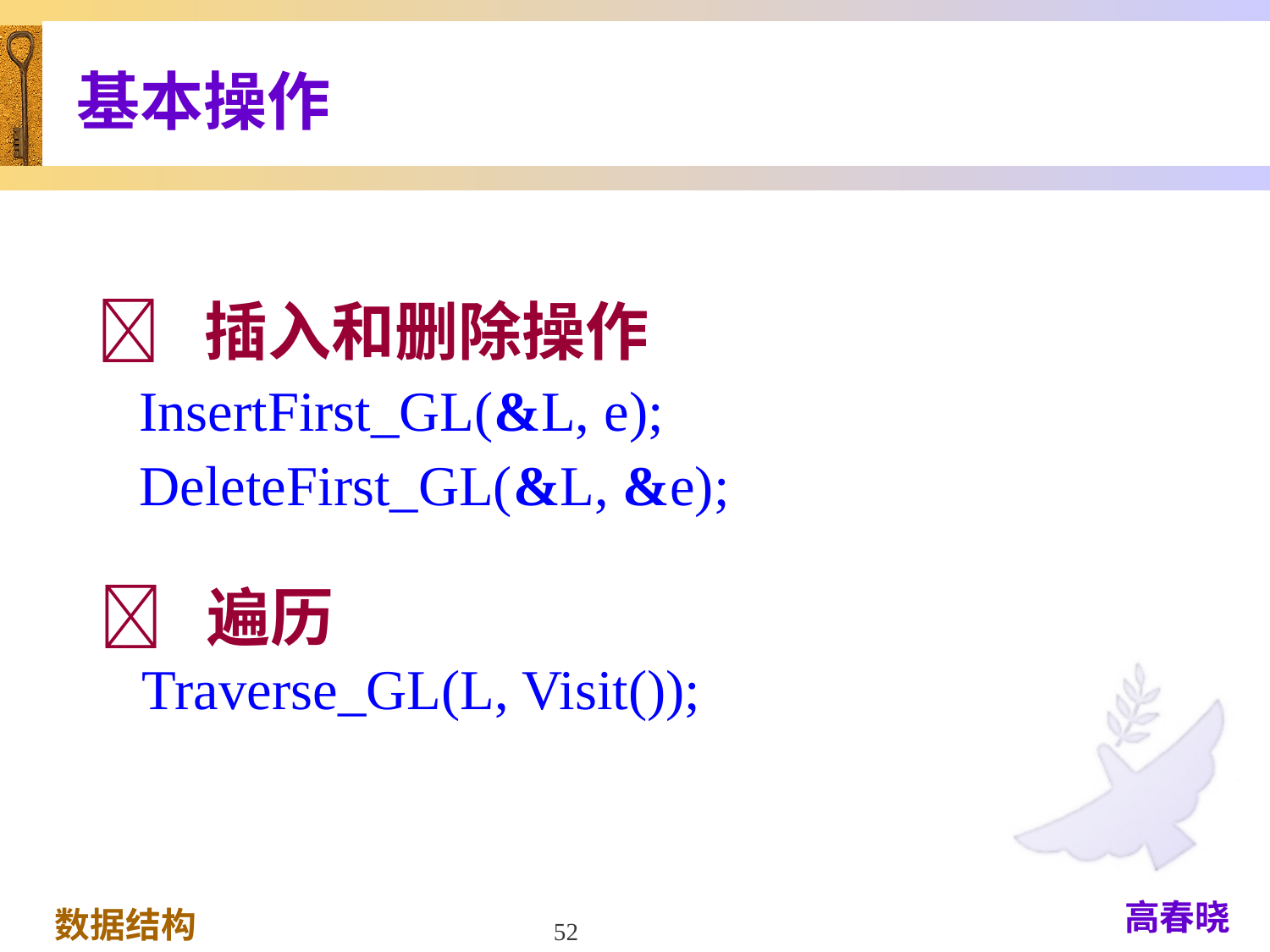

# 基本操作
•  插入和删除操作
   InsertFirst_GL(&L, e);
   DeleteFirst_GL(&L, &e);
•  遍历
   Traverse_GL(L, Visit());
52